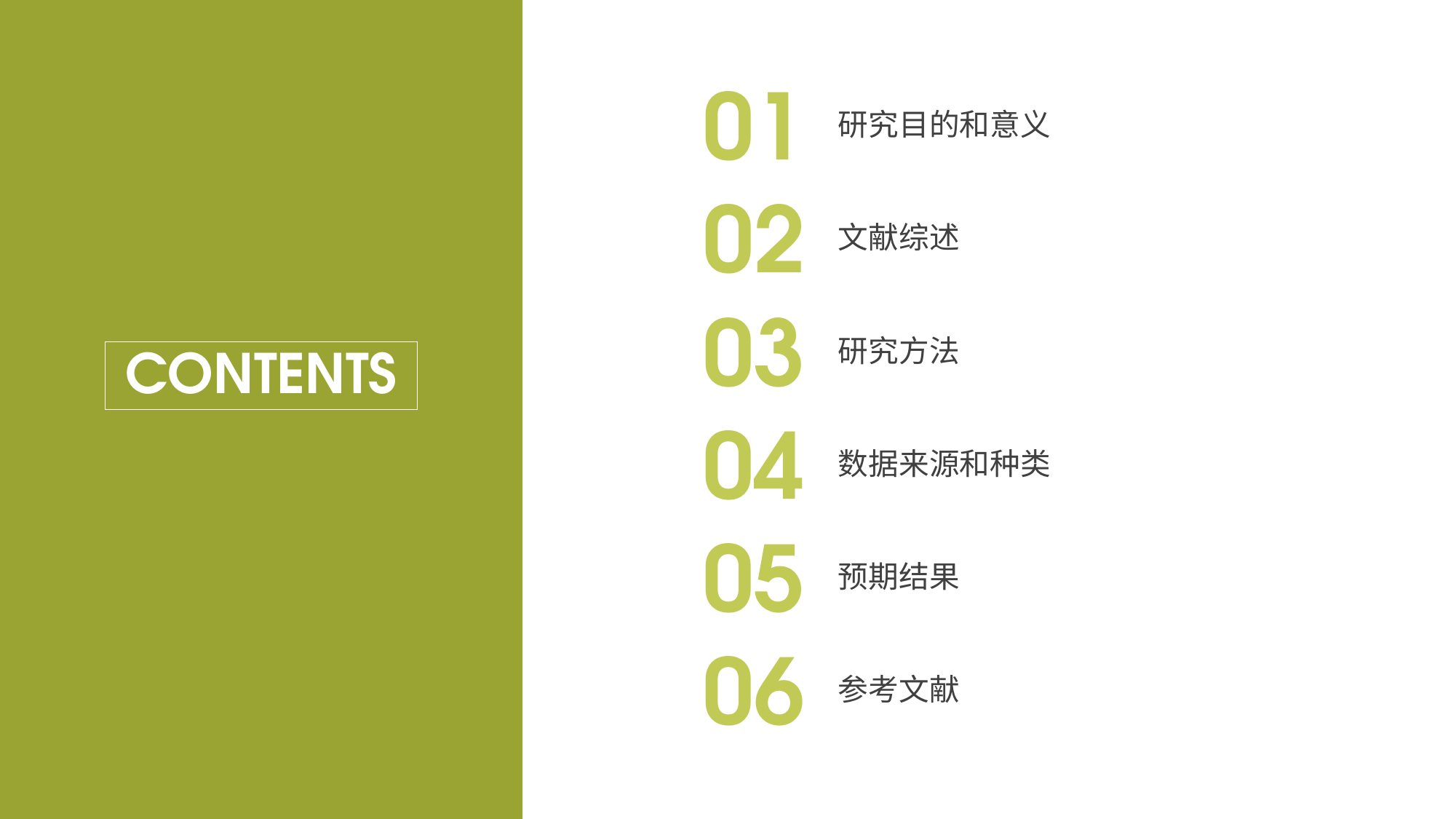

01
研究目的和意义
02
文献综述
03
研究方法
CONTENTS
04
数据来源和种类
05
预期结果
06
参考文献